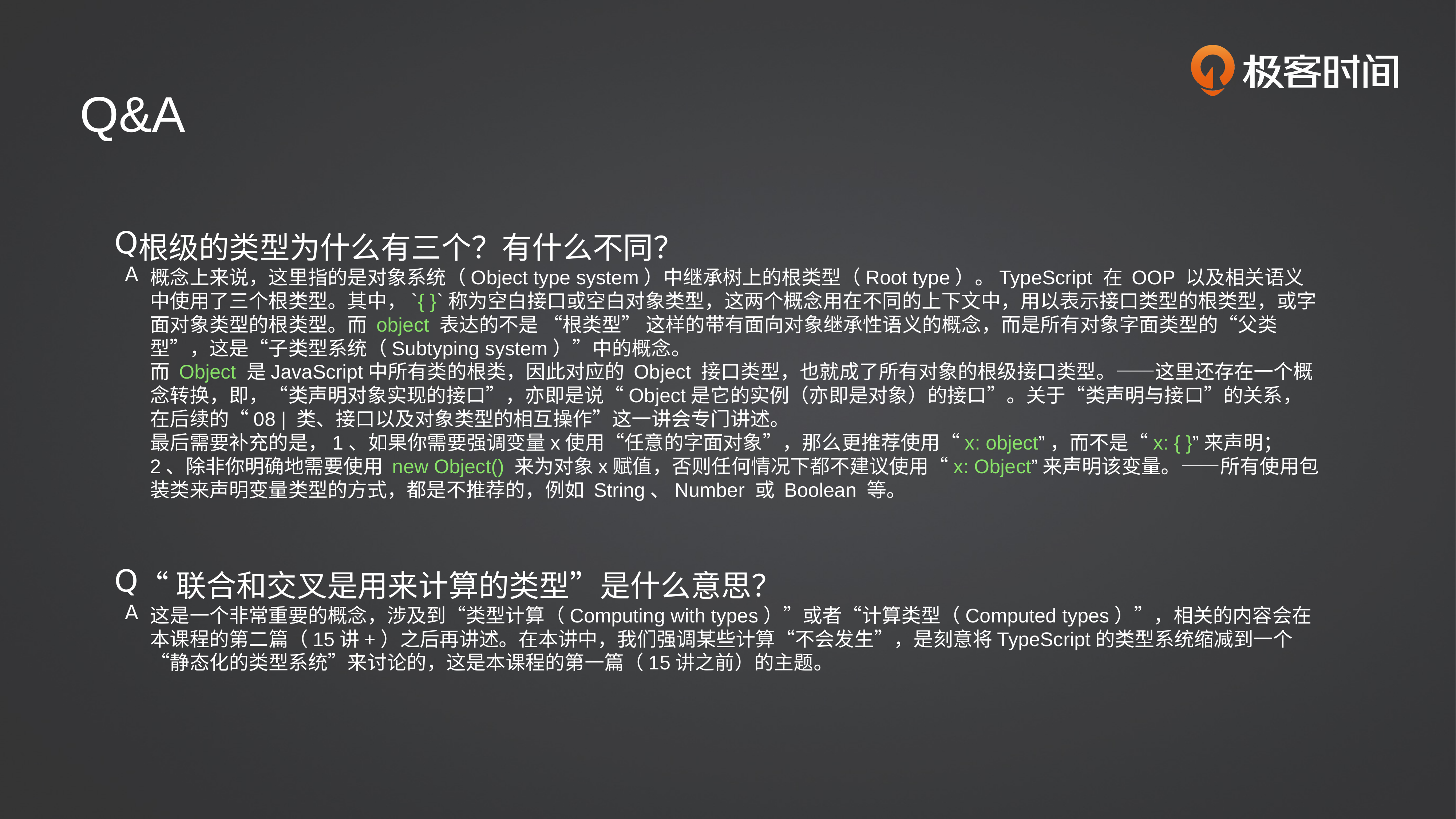

Q&A
根级的类型为什么有三个？有什么不同？
概念上来说，这里指的是对象系统（Object type system）中继承树上的根类型（Root type）。TypeScript 在 OOP 以及相关语义中使用了三个根类型。其中，`{ }`称为空白接口或空白对象类型，这两个概念用在不同的上下文中，用以表示接口类型的根类型，或字面对象类型的根类型。而 object 表达的不是 “根类型” 这样的带有面向对象继承性语义的概念，而是所有对象字面类型的“父类型”，这是“子类型系统（Subtyping system）”中的概念。
而 Object 是JavaScript中所有类的根类，因此对应的 Object 接口类型，也就成了所有对象的根级接口类型。——这里还存在一个概念转换，即，“类声明对象实现的接口”，亦即是说“Object是它的实例（亦即是对象）的接口”。关于“类声明与接口”的关系，在后续的“08 | 类、接口以及对象类型的相互操作”这一讲会专门讲述。
最后需要补充的是，1、如果你需要强调变量x使用“任意的字面对象”，那么更推荐使用“x: object”，而不是“x: { }”来声明；2、除非你明确地需要使用 new Object() 来为对象x赋值，否则任何情况下都不建议使用“x: Object”来声明该变量。——所有使用包装类来声明变量类型的方式，都是不推荐的，例如 String、Number 或 Boolean 等。
“联合和交叉是用来计算的类型”是什么意思？
这是一个非常重要的概念，涉及到“类型计算（Computing with types）”或者“计算类型（Computed types）”，相关的内容会在本课程的第二篇（15讲+）之后再讲述。在本讲中，我们强调某些计算“不会发生”，是刻意将TypeScript的类型系统缩减到一个“静态化的类型系统”来讨论的，这是本课程的第一篇（15讲之前）的主题。